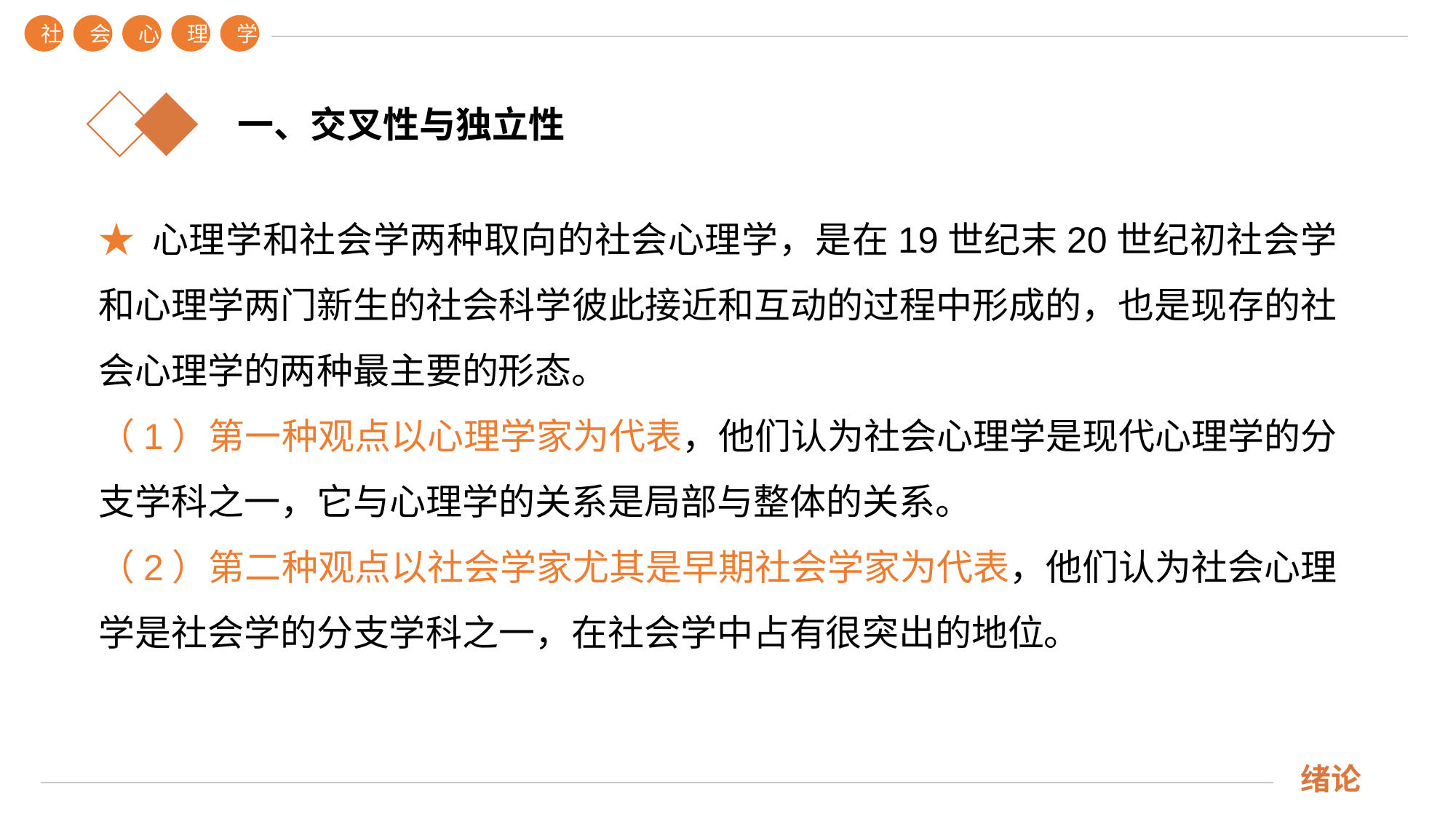

社
会
心
理
学
绪论

一、交叉性与独立性
★ 心理学和社会学两种取向的社会心理学，是在19世纪末20世纪初社会学和心理学两门新生的社会科学彼此接近和互动的过程中形成的，也是现存的社会心理学的两种最主要的形态。
（1）第一种观点以心理学家为代表，他们认为社会心理学是现代心理学的分支学科之一，它与心理学的关系是局部与整体的关系。
（2）第二种观点以社会学家尤其是早期社会学家为代表，他们认为社会心理学是社会学的分支学科之一，在社会学中占有很突出的地位。